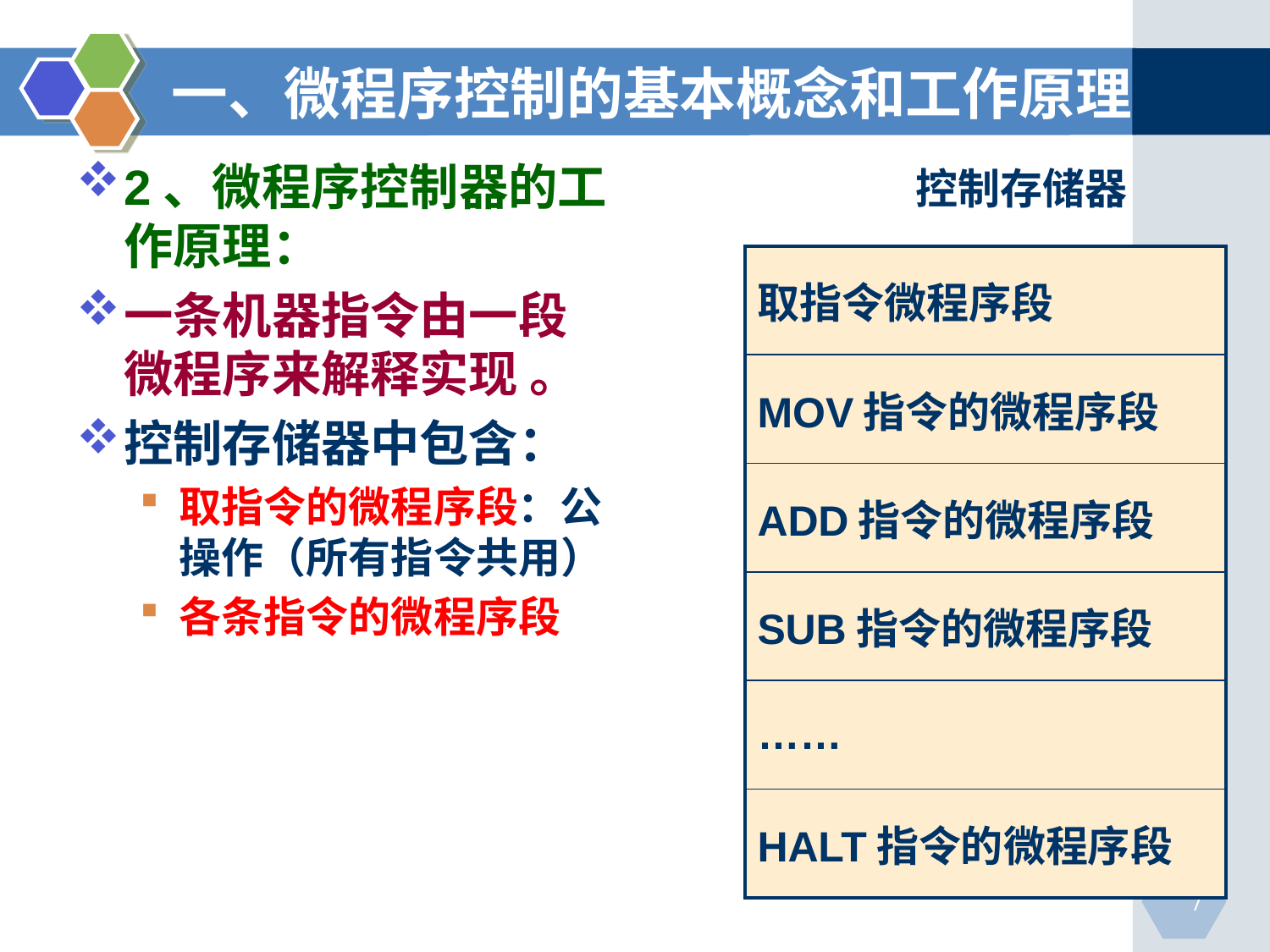

# 一、微程序控制的基本概念和工作原理
2、微程序控制器的工作原理：
一条机器指令由一段微程序来解释实现 。
控制存储器中包含：
取指令的微程序段：公操作（所有指令共用）
各条指令的微程序段

控制存储器
| 取指令微程序段 |
| --- |
| MOV指令的微程序段 |
| ADD指令的微程序段 |
| SUB指令的微程序段 |
| …… |
| HALT指令的微程序段 |
7